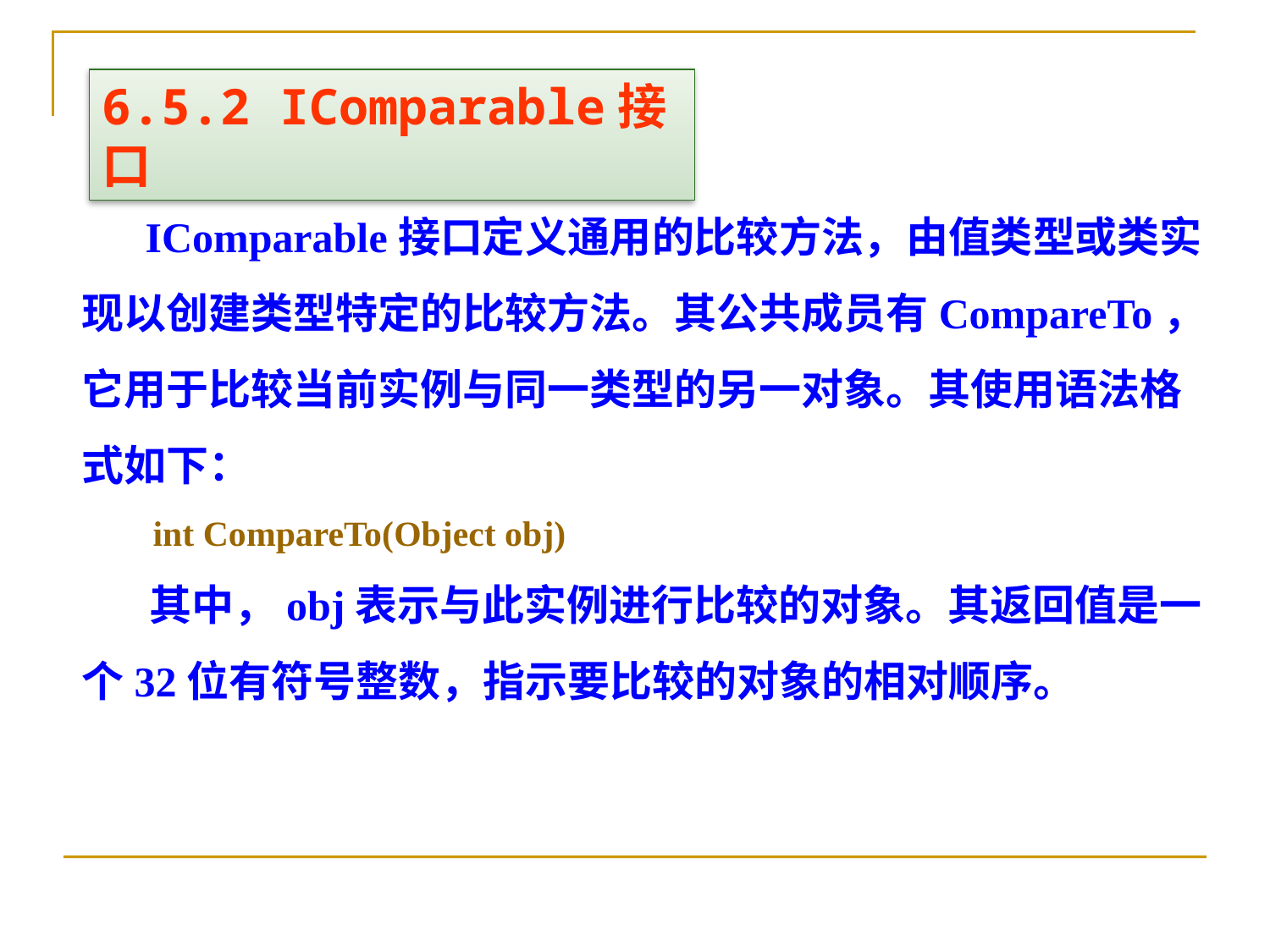

6.5.2 IComparable接口
      IComparable接口定义通用的比较方法，由值类型或类实现以创建类型特定的比较方法。其公共成员有CompareTo，它用于比较当前实例与同一类型的另一对象。其使用语法格式如下：
        int CompareTo(Object obj)
      其中，obj表示与此实例进行比较的对象。其返回值是一个32位有符号整数，指示要比较的对象的相对顺序。